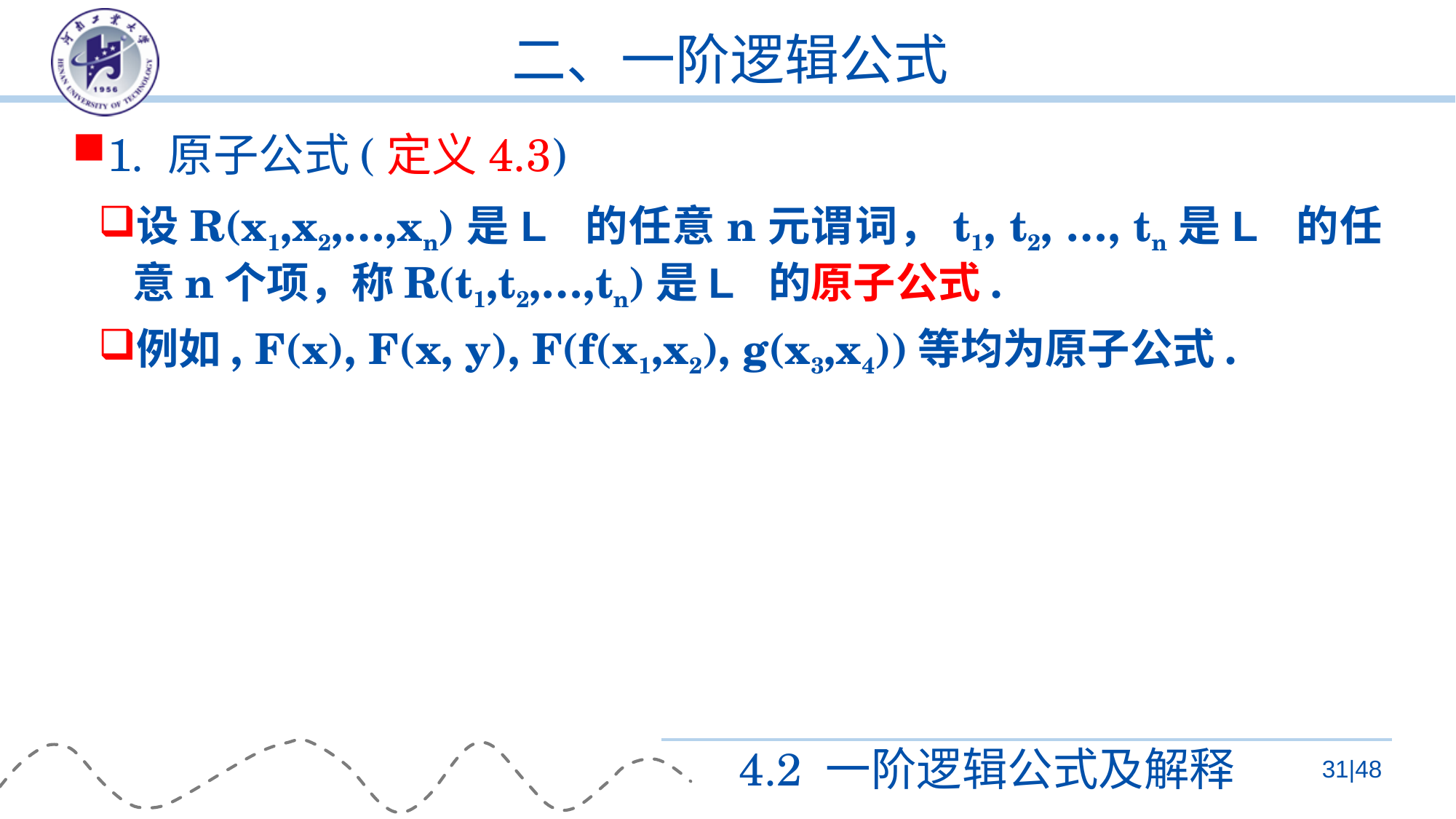

# 二、一阶逻辑公式
1. 原子公式(定义4.3)
设R(x1,x2,…,xn)是L  的任意n元谓词，t1, t2, …, tn是L  的任意n个项，称R(t1,t2,…,tn)是L  的原子公式.
例如, F(x), F(x, y), F(f(x1,x2), g(x3,x4))等均为原子公式.
4.2 一阶逻辑公式及解释
31|48